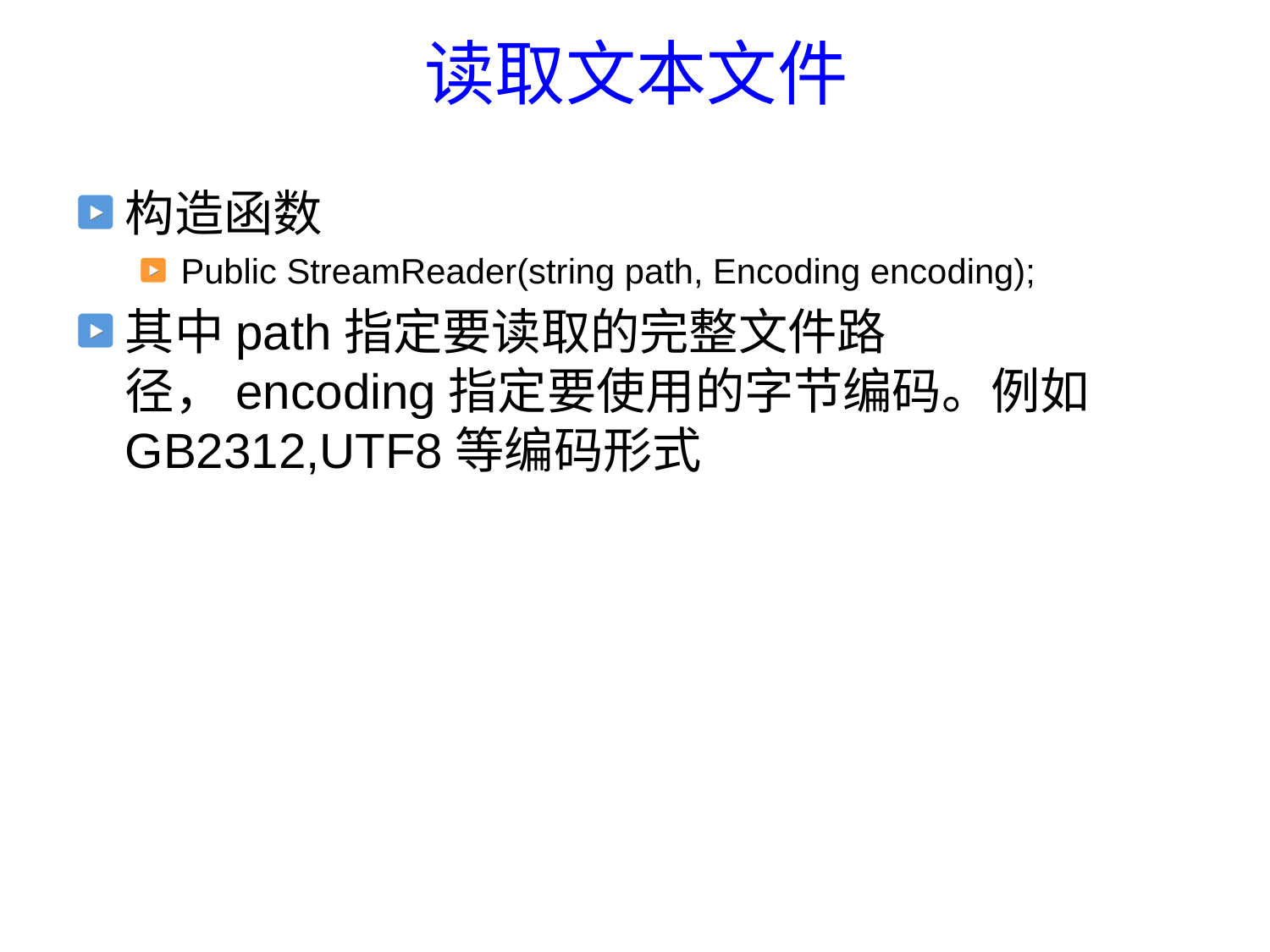

# 读取文本文件
构造函数
Public StreamReader(string path, Encoding encoding);
其中path指定要读取的完整文件路径，encoding指定要使用的字节编码。例如GB2312,UTF8等编码形式